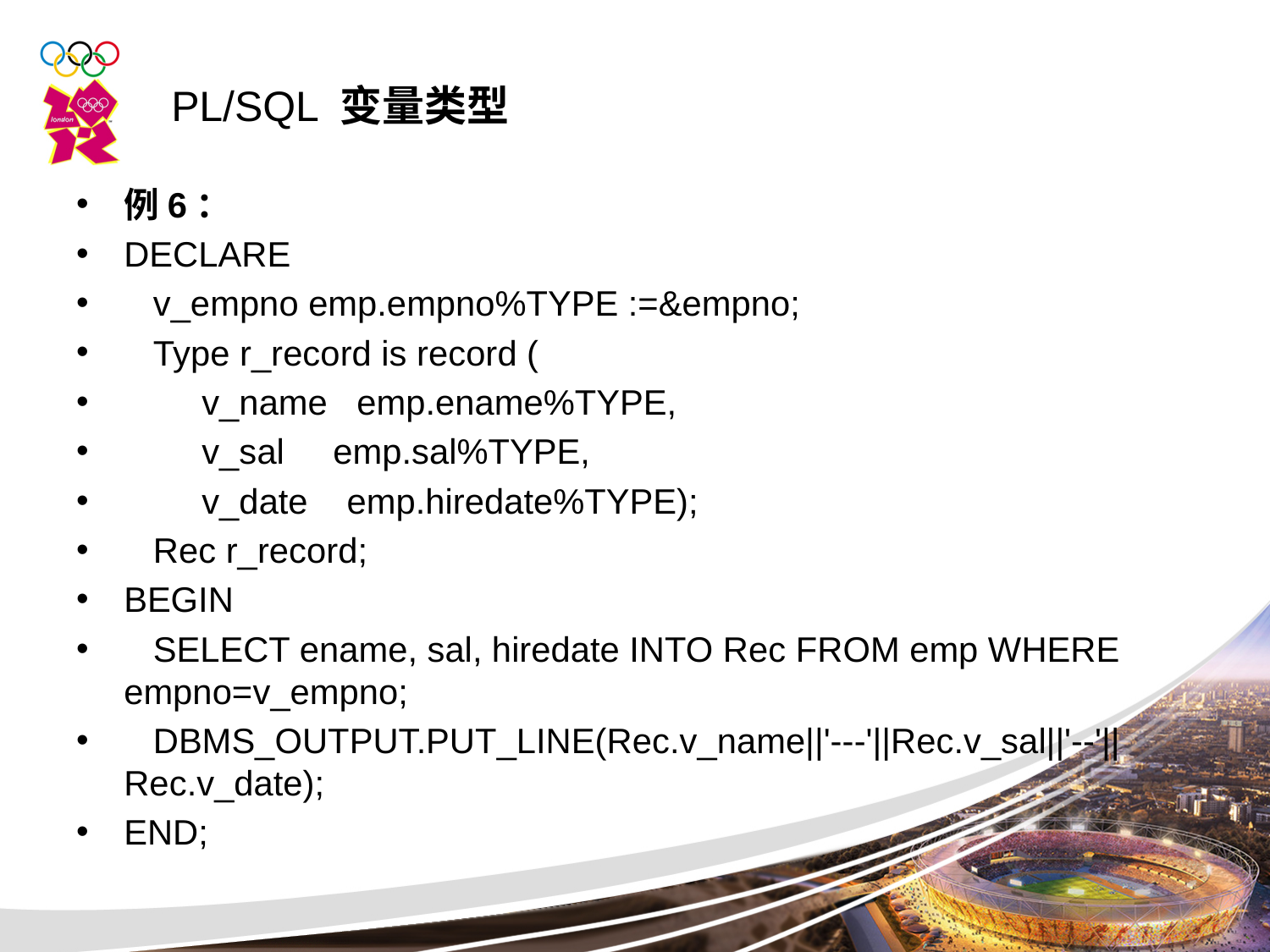

PL/SQL 变量类型
例6：
DECLARE
   v_empno emp.empno%TYPE :=&empno;
   Type r_record is record (
        v_name   emp.ename%TYPE,
        v_sal     emp.sal%TYPE,
        v_date    emp.hiredate%TYPE);
   Rec r_record;
BEGIN
   SELECT ename, sal, hiredate INTO Rec FROM emp WHERE empno=v_empno;
   DBMS_OUTPUT.PUT_LINE(Rec.v_name||'---'||Rec.v_sal||'--'||Rec.v_date);
END;